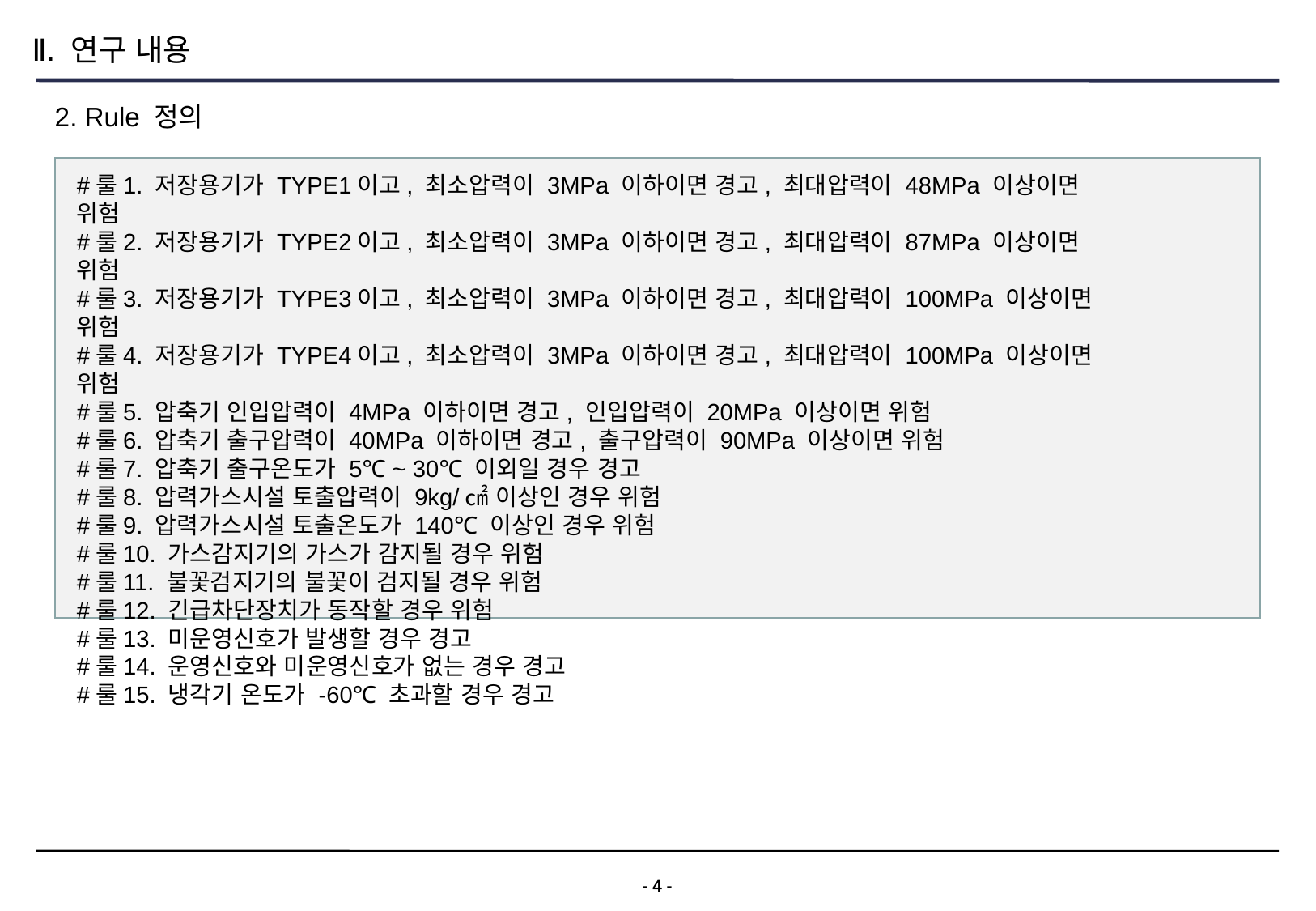

Ⅱ. 연구 내용
2. Rule 정의

#룰1. 저장용기가 TYPE1이고, 최소압력이 3MPa 이하이면 경고, 최대압력이 48MPa 이상이면 위험
#룰2. 저장용기가 TYPE2이고, 최소압력이 3MPa 이하이면 경고, 최대압력이 87MPa 이상이면 위험
#룰3. 저장용기가 TYPE3이고, 최소압력이 3MPa 이하이면 경고, 최대압력이 100MPa 이상이면 위험
#룰4. 저장용기가 TYPE4이고, 최소압력이 3MPa 이하이면 경고, 최대압력이 100MPa 이상이면 위험
#룰5. 압축기 인입압력이 4MPa 이하이면 경고, 인입압력이 20MPa 이상이면 위험
#룰6. 압축기 출구압력이 40MPa 이하이면 경고, 출구압력이 90MPa 이상이면 위험
#룰7. 압축기 출구온도가 5℃ ~ 30℃ 이외일 경우 경고
#룰8. 압력가스시설 토출압력이 9kg/㎠ 이상인 경우 위험
#룰9. 압력가스시설 토출온도가 140℃ 이상인 경우 위험
#룰10. 가스감지기의 가스가 감지될 경우 위험
#룰11. 불꽃검지기의 불꽃이 검지될 경우 위험
#룰12. 긴급차단장치가 동작할 경우 위험
#룰13. 미운영신호가 발생할 경우 경고
#룰14. 운영신호와 미운영신호가 없는 경우 경고
#룰15. 냉각기 온도가 -60℃ 초과할 경우 경고